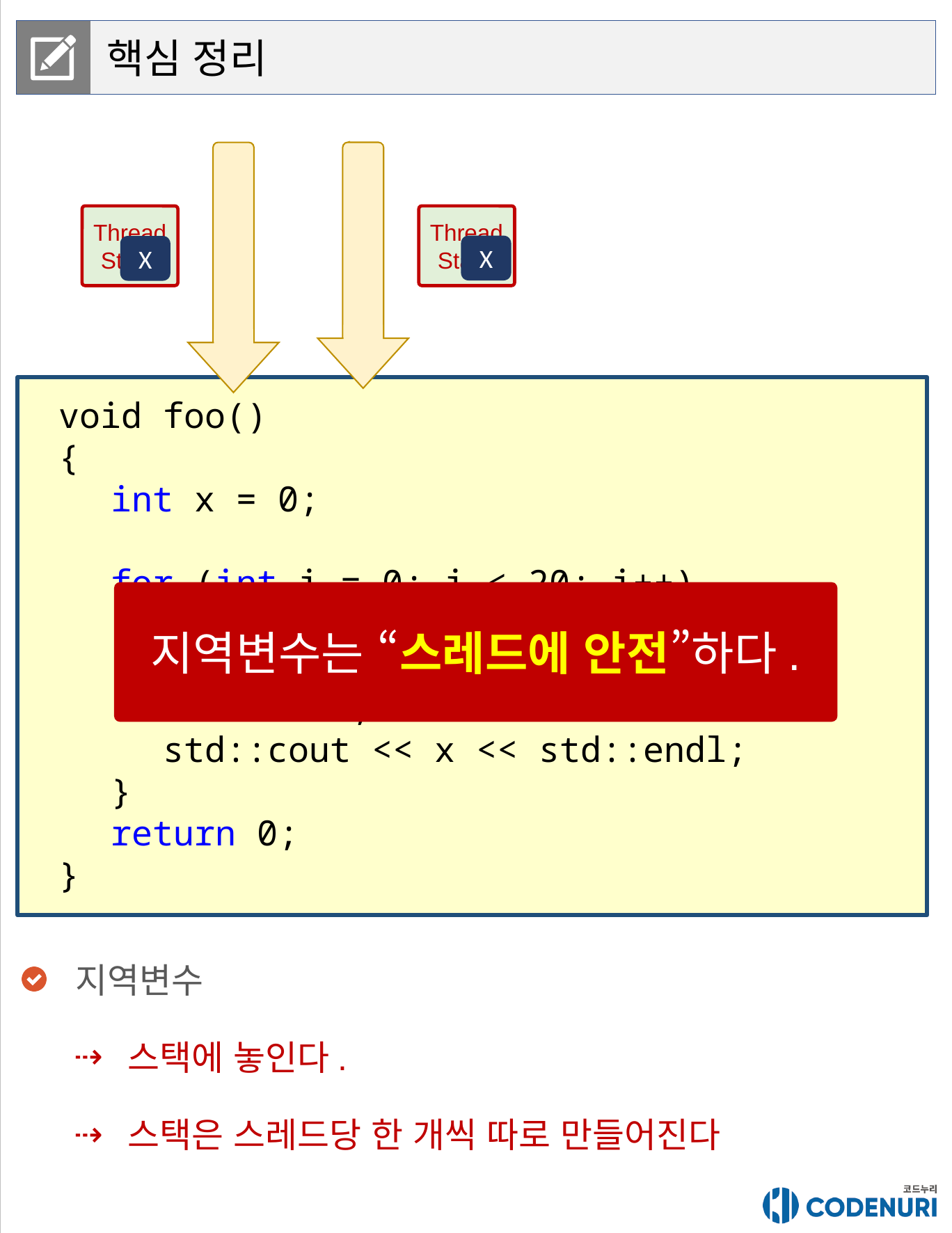

핵심 정리

Thread
Stack
Thread
Stack
X
X
void foo()
{
int x = 0;

for (int i = 0; i < 20; i++)
{
x = 100;
x = x + 1;
std::cout << x << std::endl;
}
return 0;
}
지역변수는 “스레드에 안전”하다.
지역변수
스택에 놓인다.
스택은 스레드당 한 개씩 따로 만들어진다